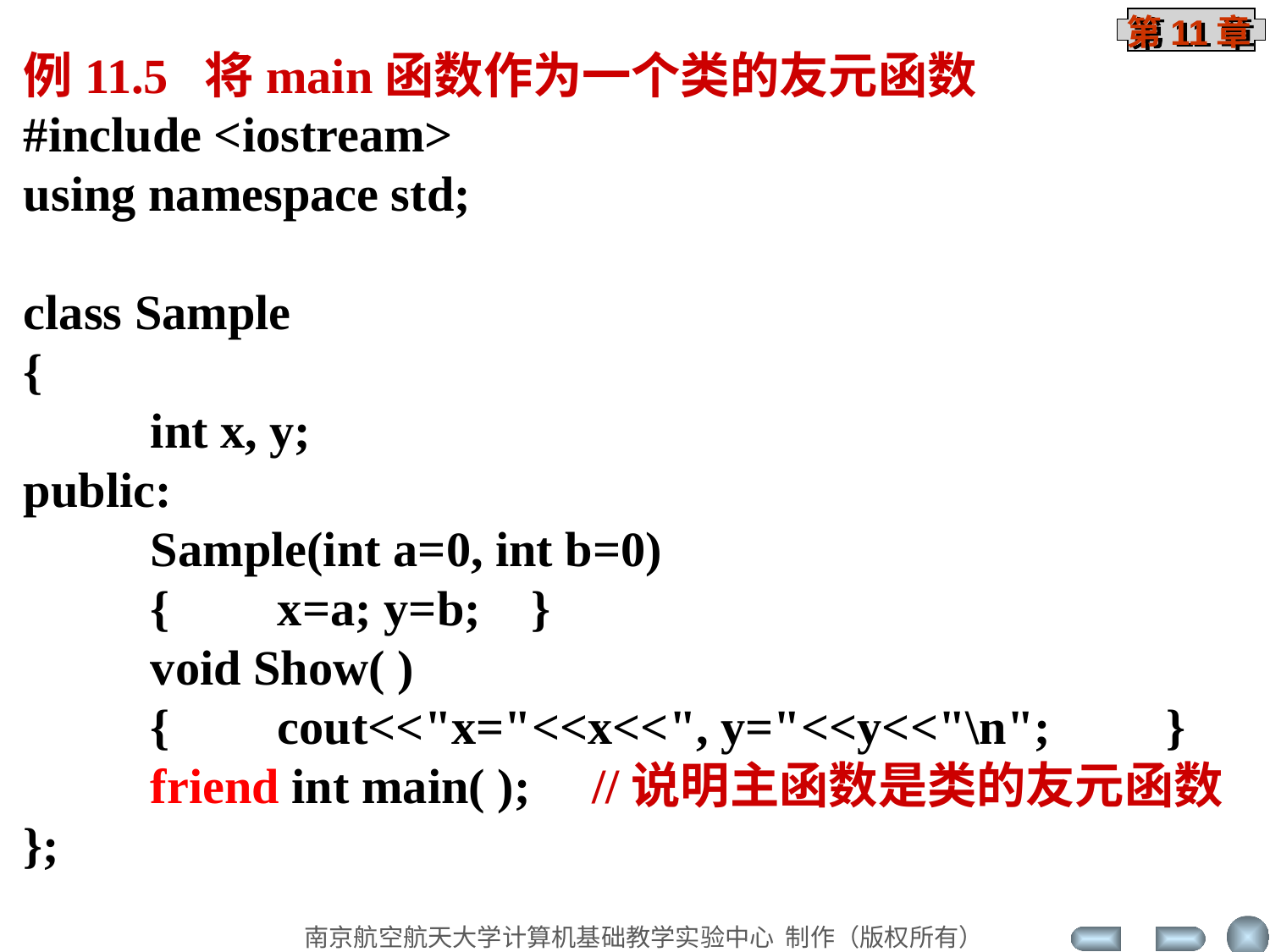

例11.5  将main函数作为一个类的友元函数
#include <iostream>
using namespace std;

class Sample
{
	int x, y;
public:
	Sample(int a=0, int b=0)
	{	x=a; y=b; 	}
	void Show( )
	{	cout<<"x="<<x<<", y="<<y<<"\n";	}
	friend int main( );     //说明主函数是类的友元函数
};